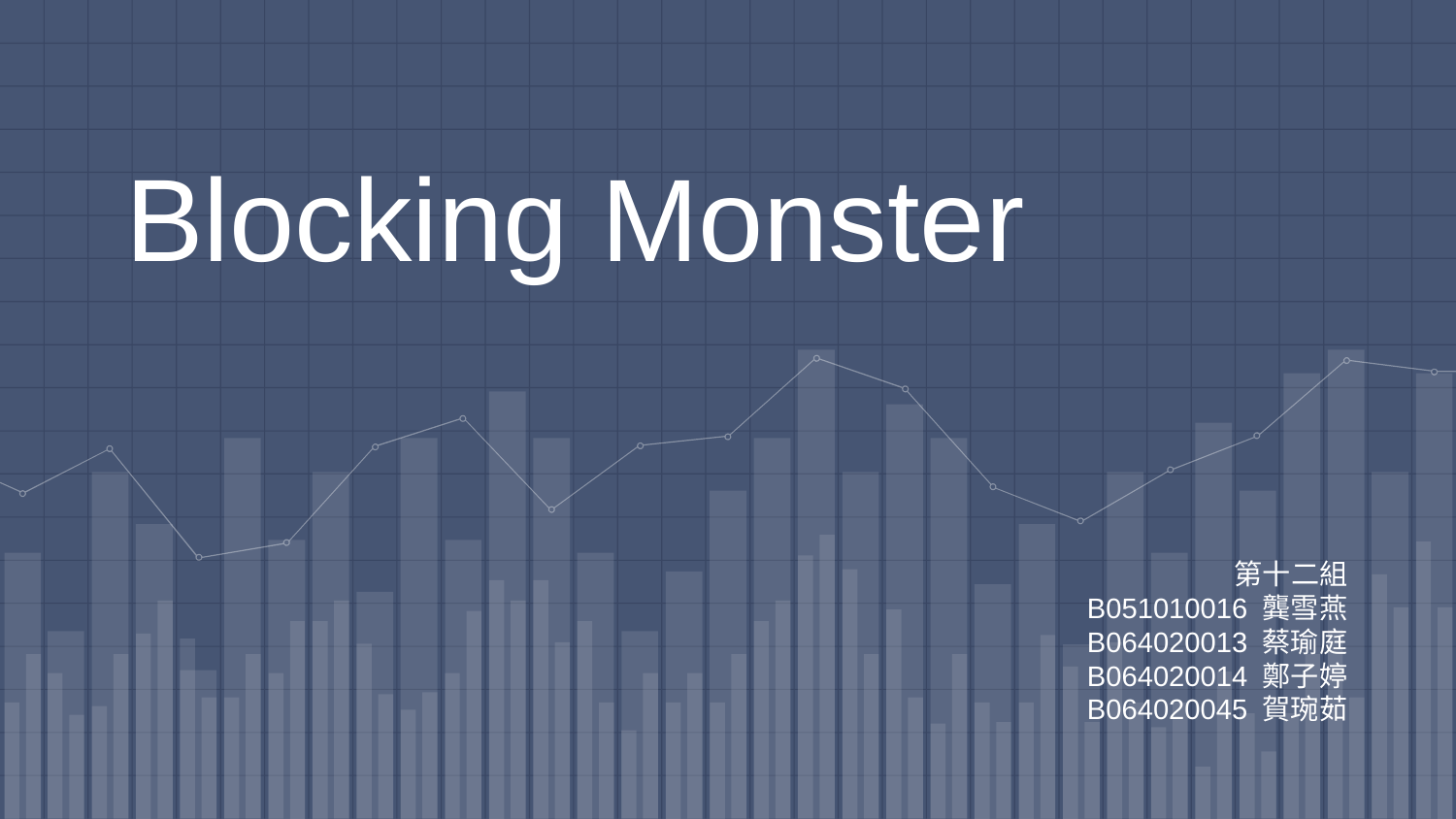

# Blocking Monster
第十二組
B051010016 龔雪燕
B064020013 蔡瑜庭
B064020014 鄭子婷
B064020045 賀琬茹